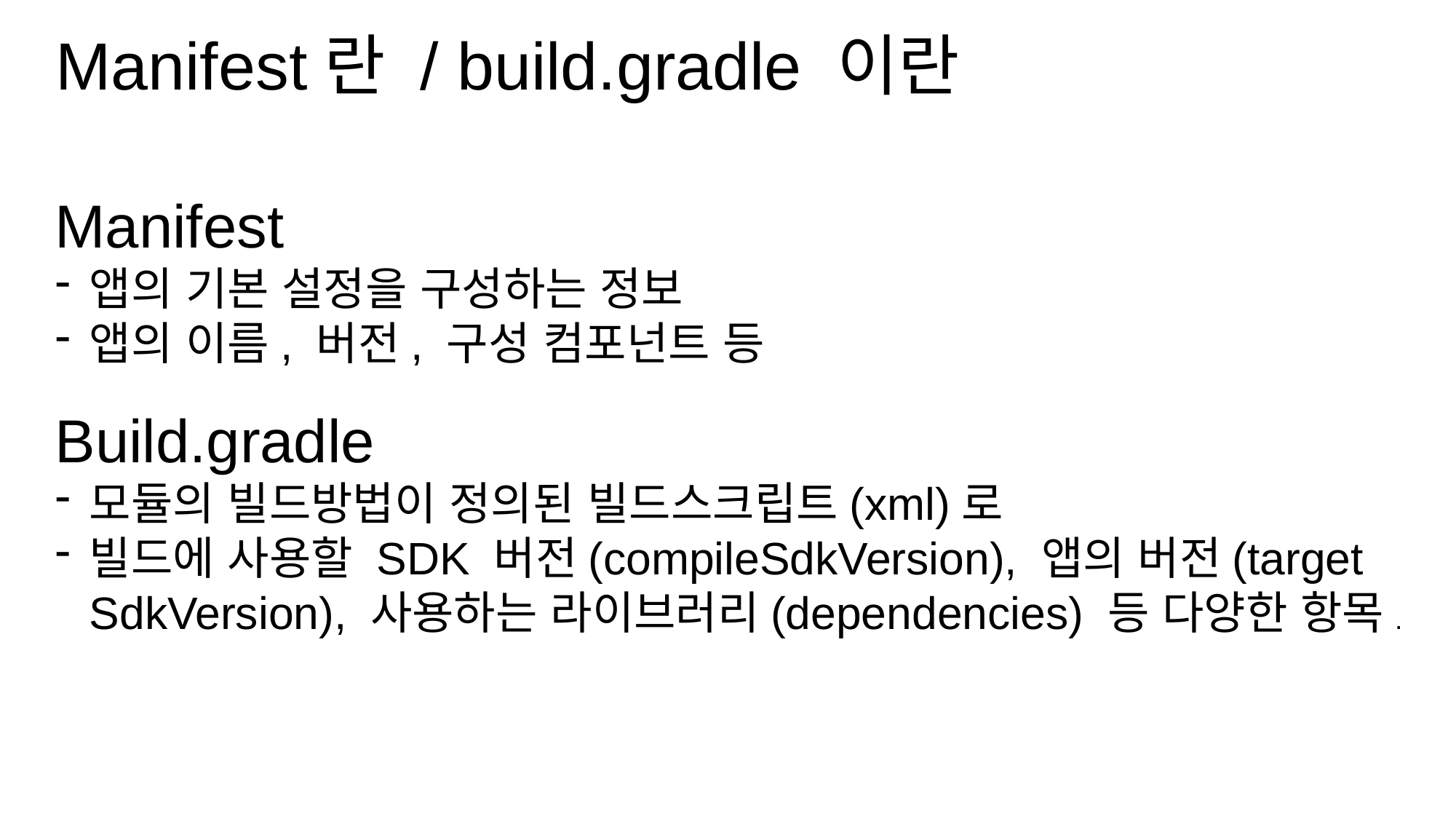

# Manifest란 / build.gradle 이란
Manifest
앱의 기본 설정을 구성하는 정보
앱의 이름, 버전, 구성 컴포넌트 등

Build.gradle
모듈의 빌드방법이 정의된 빌드스크립트(xml)로
빌드에 사용할 SDK 버전(compileSdkVersion), 앱의 버전(target SdkVersion), 사용하는 라이브러리(dependencies) 등 다양한 항목.